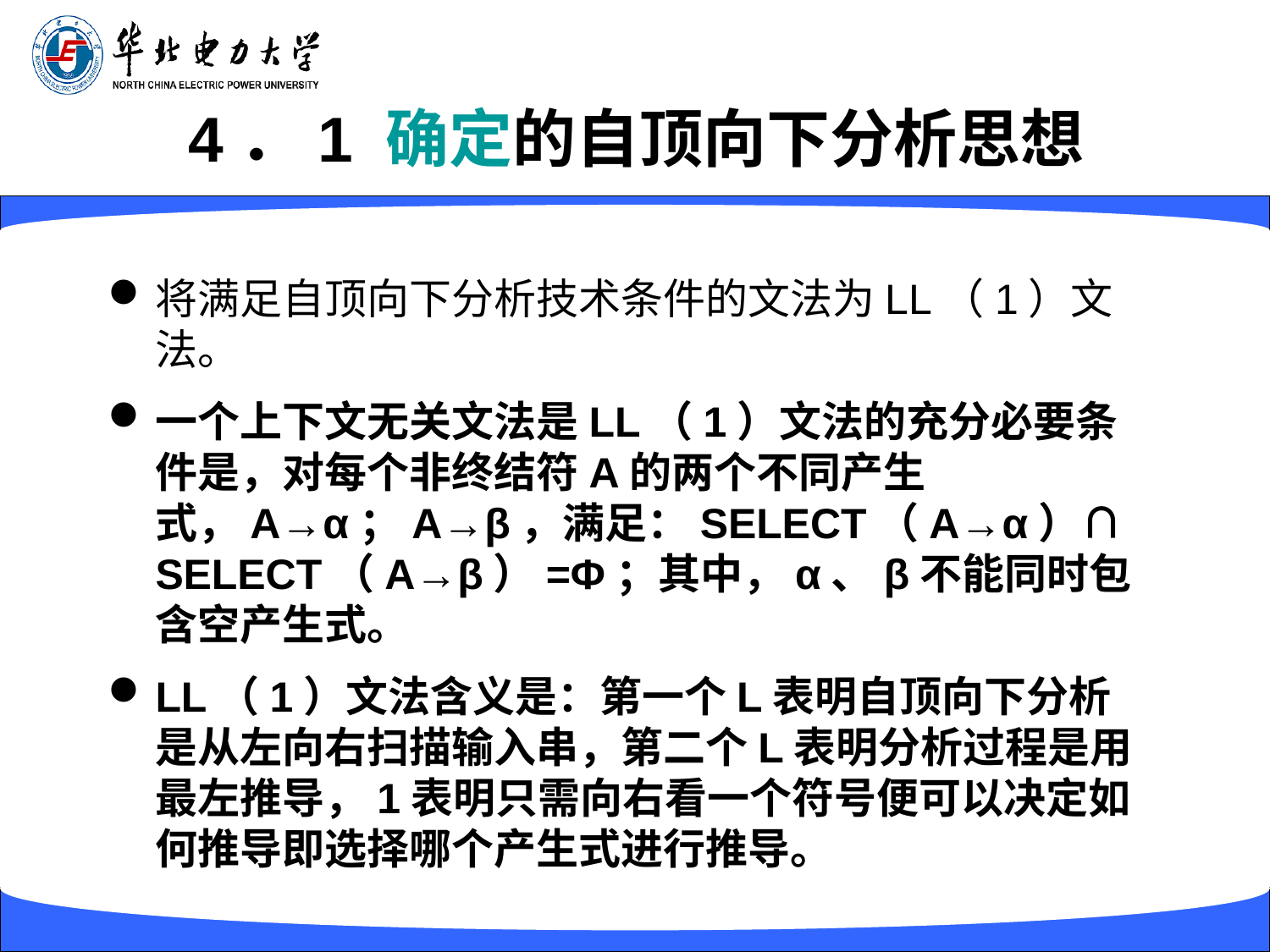

# 4．1 确定的自顶向下分析思想
将满足自顶向下分析技术条件的文法为LL（1）文法。
一个上下文无关文法是LL（1）文法的充分必要条件是，对每个非终结符A的两个不同产生式，A→α；A→β，满足：SELECT（A→α）∩SELECT（A→β）=Φ；其中，α、β不能同时包含空产生式。
LL（1）文法含义是：第一个L表明自顶向下分析是从左向右扫描输入串，第二个L表明分析过程是用最左推导，1表明只需向右看一个符号便可以决定如何推导即选择哪个产生式进行推导。